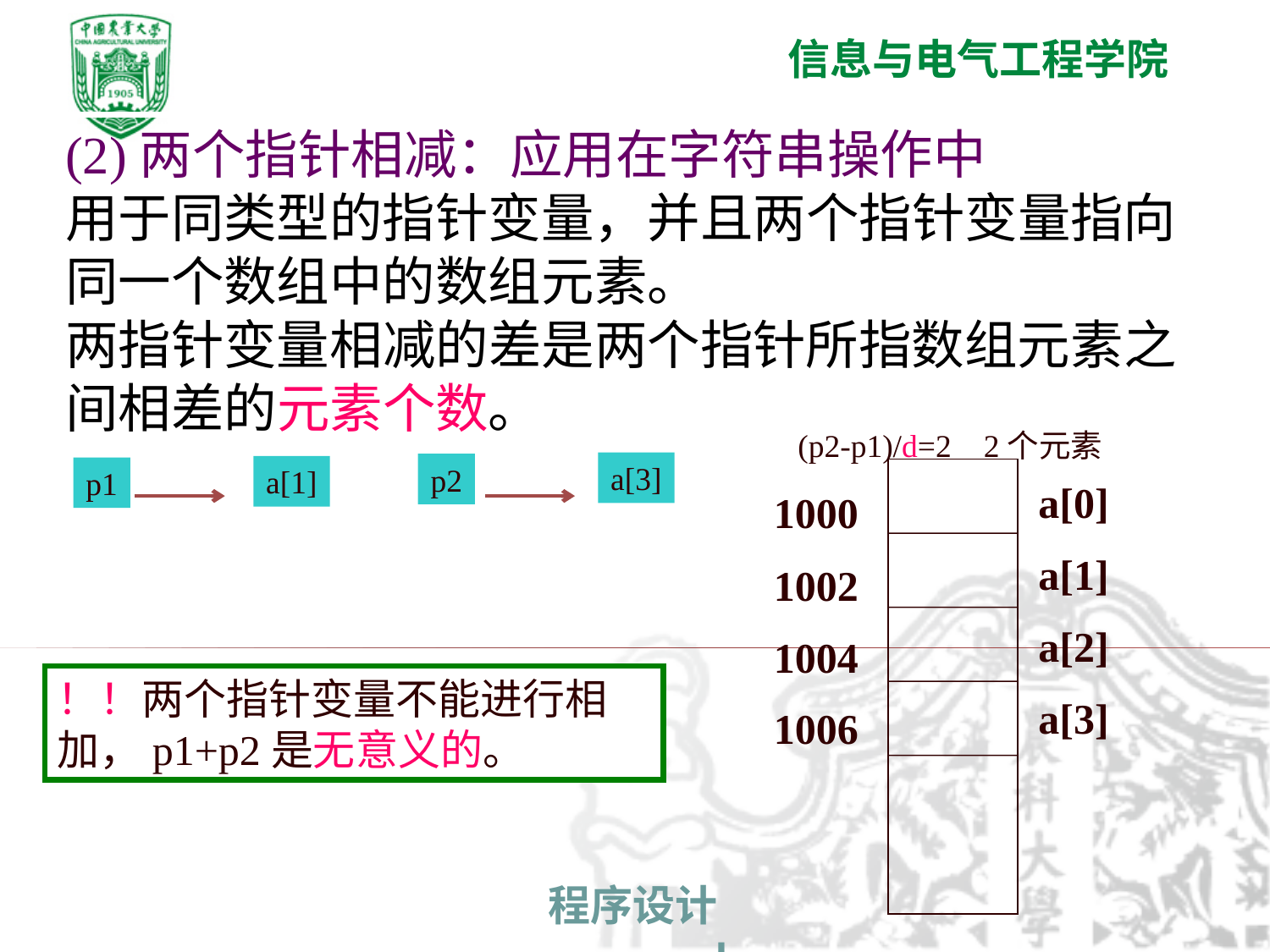

(2)两个指针相减：应用在字符串操作中
用于同类型的指针变量，并且两个指针变量指向同一个数组中的数组元素。
两指针变量相减的差是两个指针所指数组元素之间相差的元素个数。
(p2-p1)/d=2    2个元素
a[3]
p2
a[1]
p1

a[0]
a[1]
a[2]
a[3]
1000
1002
1004
1006

！！两个指针变量不能进行相加，p1+p2是无意义的。